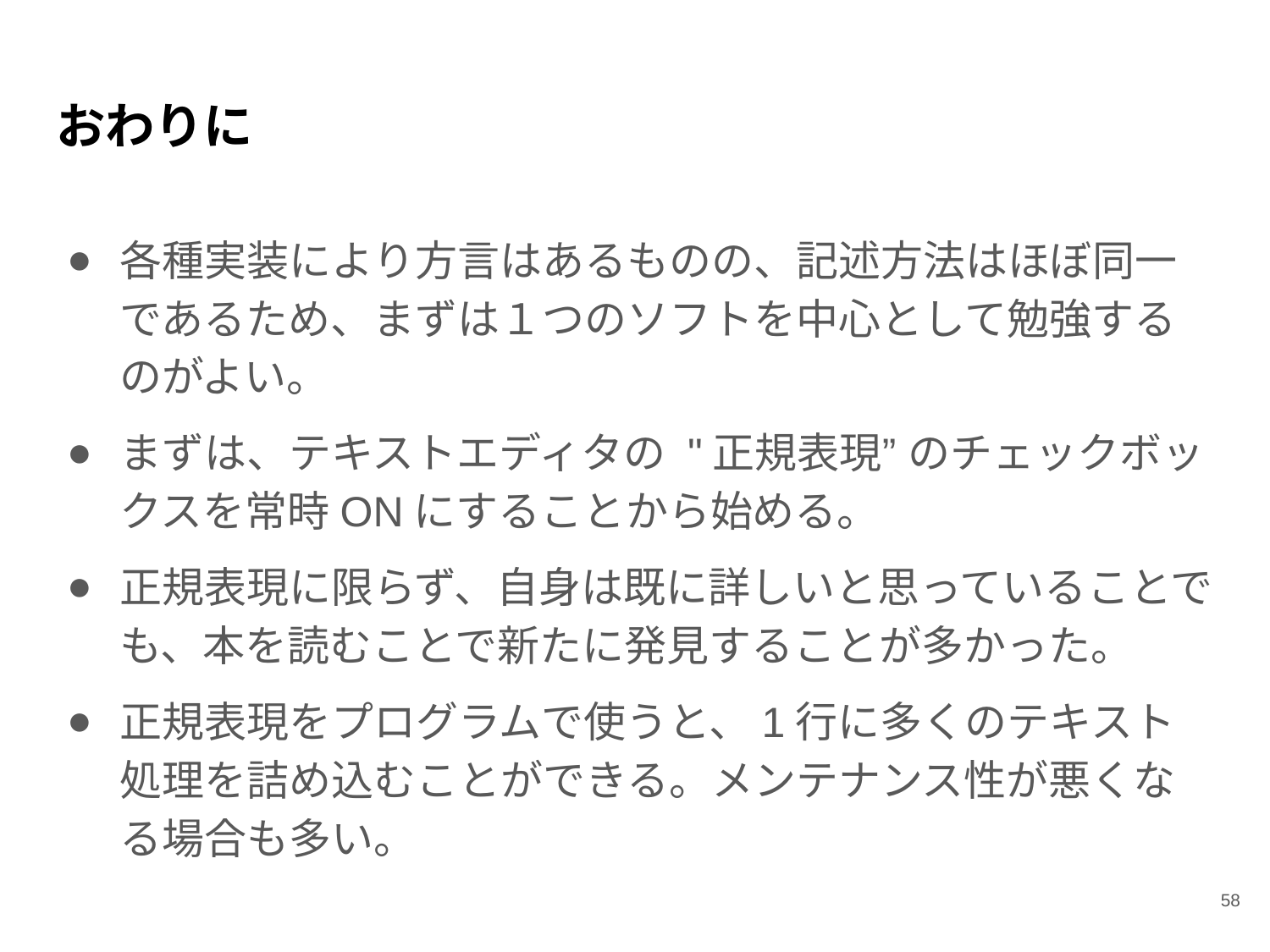

# おわりに
各種実装により方言はあるものの、記述方法はほぼ同一であるため、まずは１つのソフトを中心として勉強するのがよい。
まずは、テキストエディタの "正規表現” のチェックボックスを常時ONにすることから始める。
正規表現に限らず、自身は既に詳しいと思っていることでも、本を読むことで新たに発見することが多かった。
正規表現をプログラムで使うと、1行に多くのテキスト処理を詰め込むことができる。メンテナンス性が悪くなる場合も多い。

58